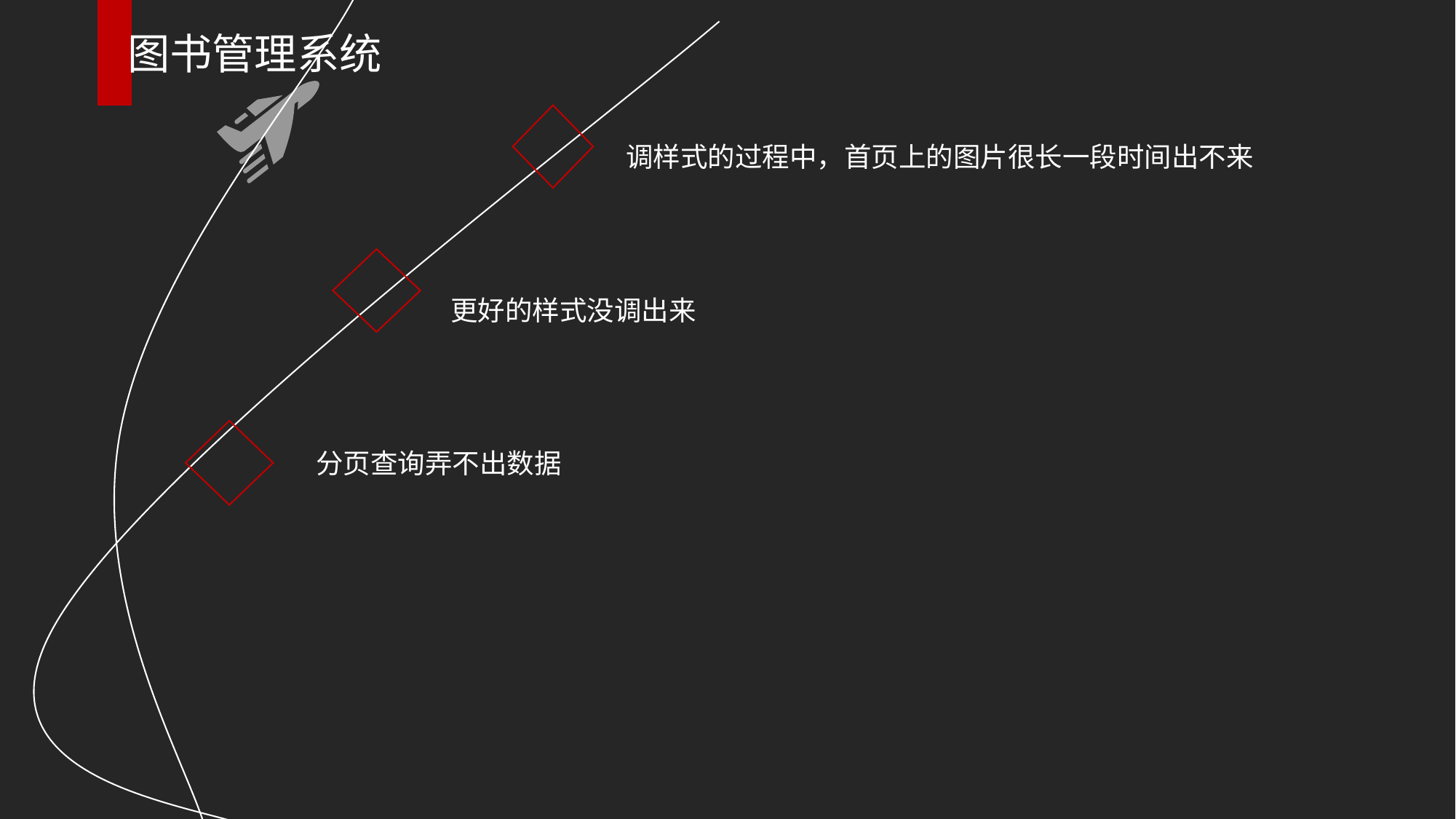

图书管理系统

调样式的过程中，首页上的图片很长一段时间出不来

更好的样式没调出来

分页查询弄不出数据